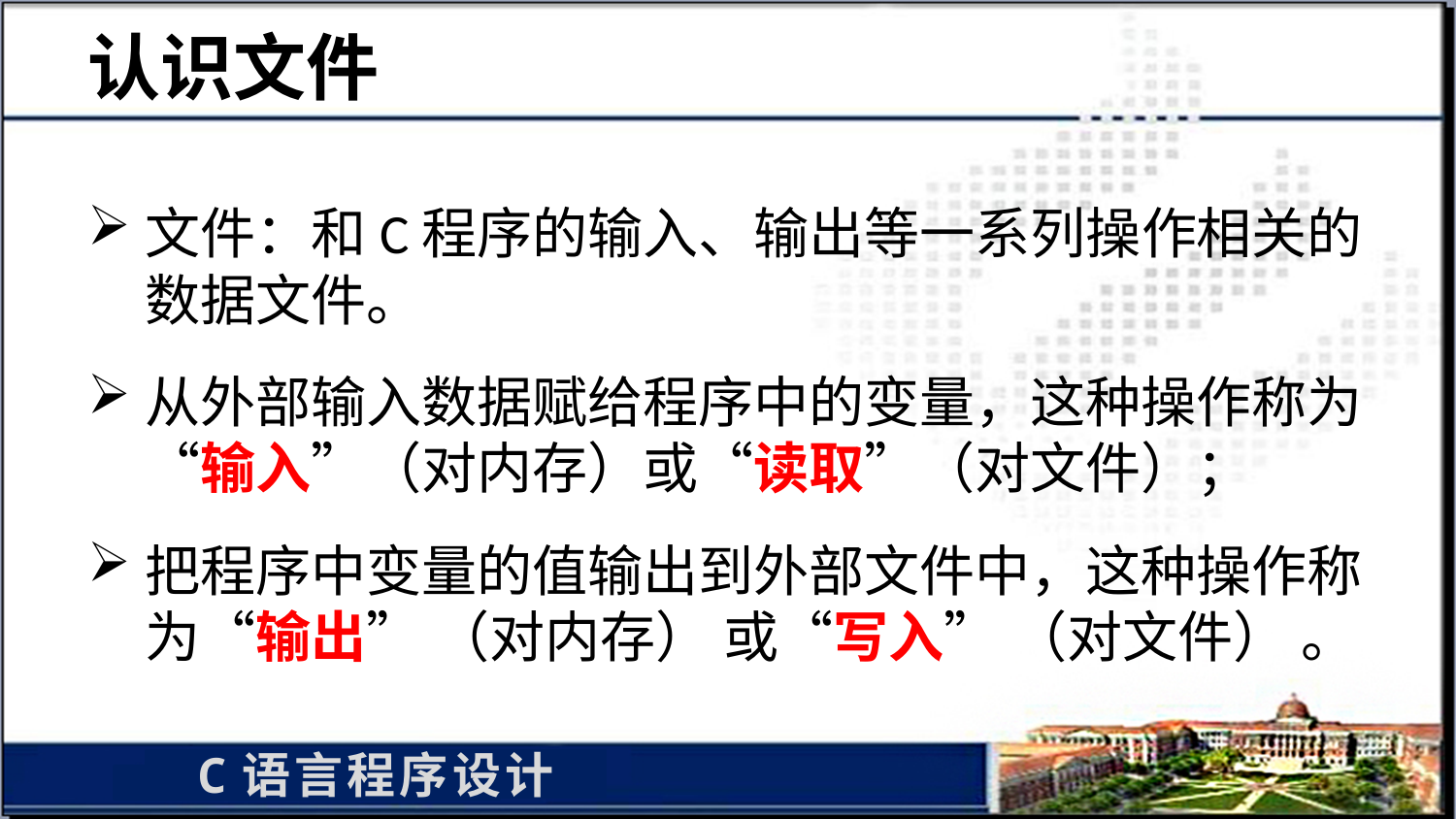

# 认识文件
文件：和C程序的输入、输出等一系列操作相关的数据文件。
从外部输入数据赋给程序中的变量，这种操作称为“输入”（对内存）或“读取”（对文件）；
把程序中变量的值输出到外部文件中，这种操作称为“输出” （对内存） 或“写入” （对文件） 。